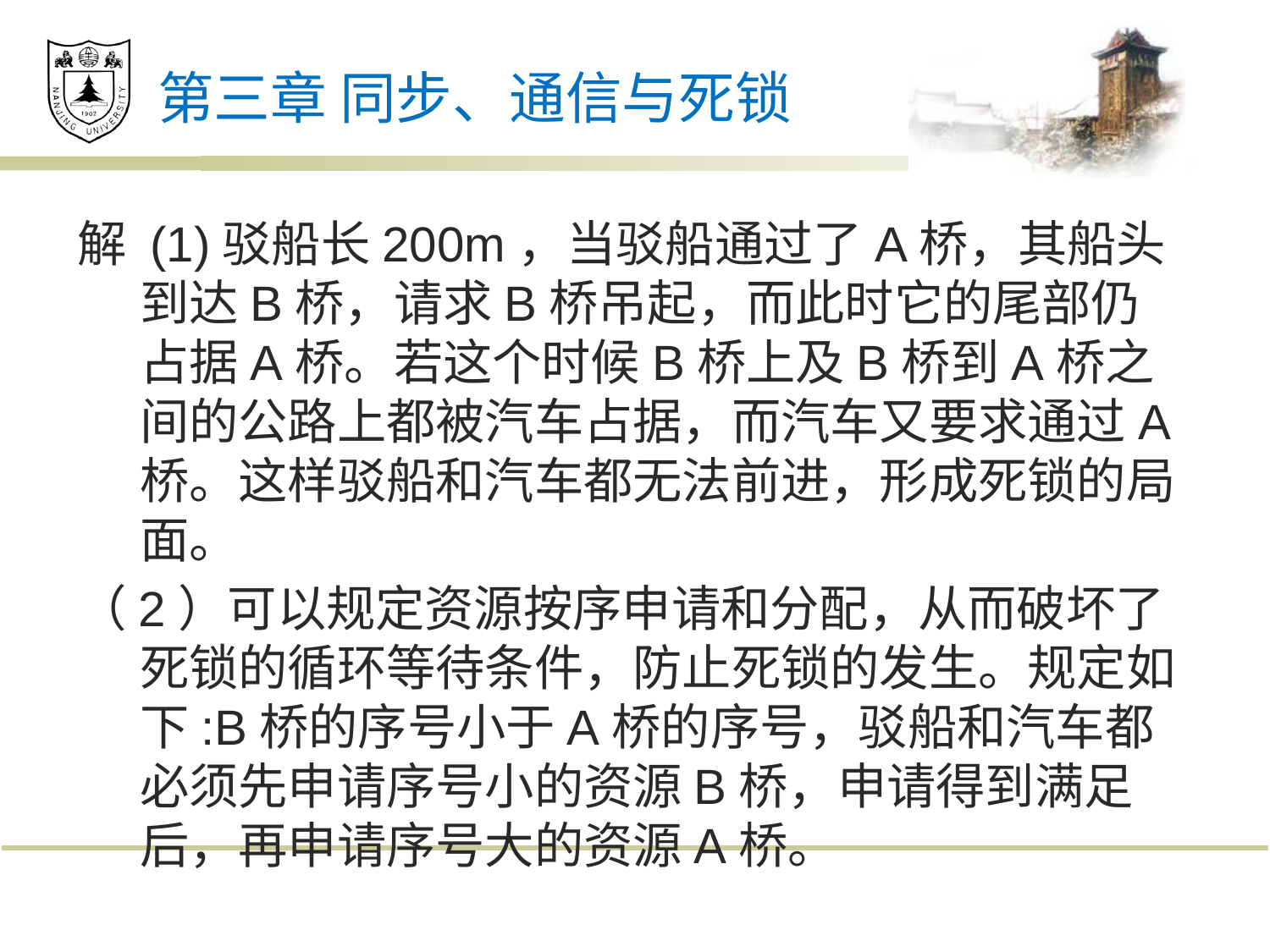

# 第三章 同步、通信与死锁
解 (1)驳船长200m，当驳船通过了A桥，其船头到达B桥，请求B桥吊起，而此时它的尾部仍占据A桥。若这个时候B桥上及B桥到A桥之间的公路上都被汽车占据，而汽车又要求通过A桥。这样驳船和汽车都无法前进，形成死锁的局面。
（2）可以规定资源按序申请和分配，从而破坏了死锁的循环等待条件，防止死锁的发生。规定如下:B桥的序号小于A桥的序号，驳船和汽车都必须先申请序号小的资源B桥，申请得到满足后，再申请序号大的资源A桥。